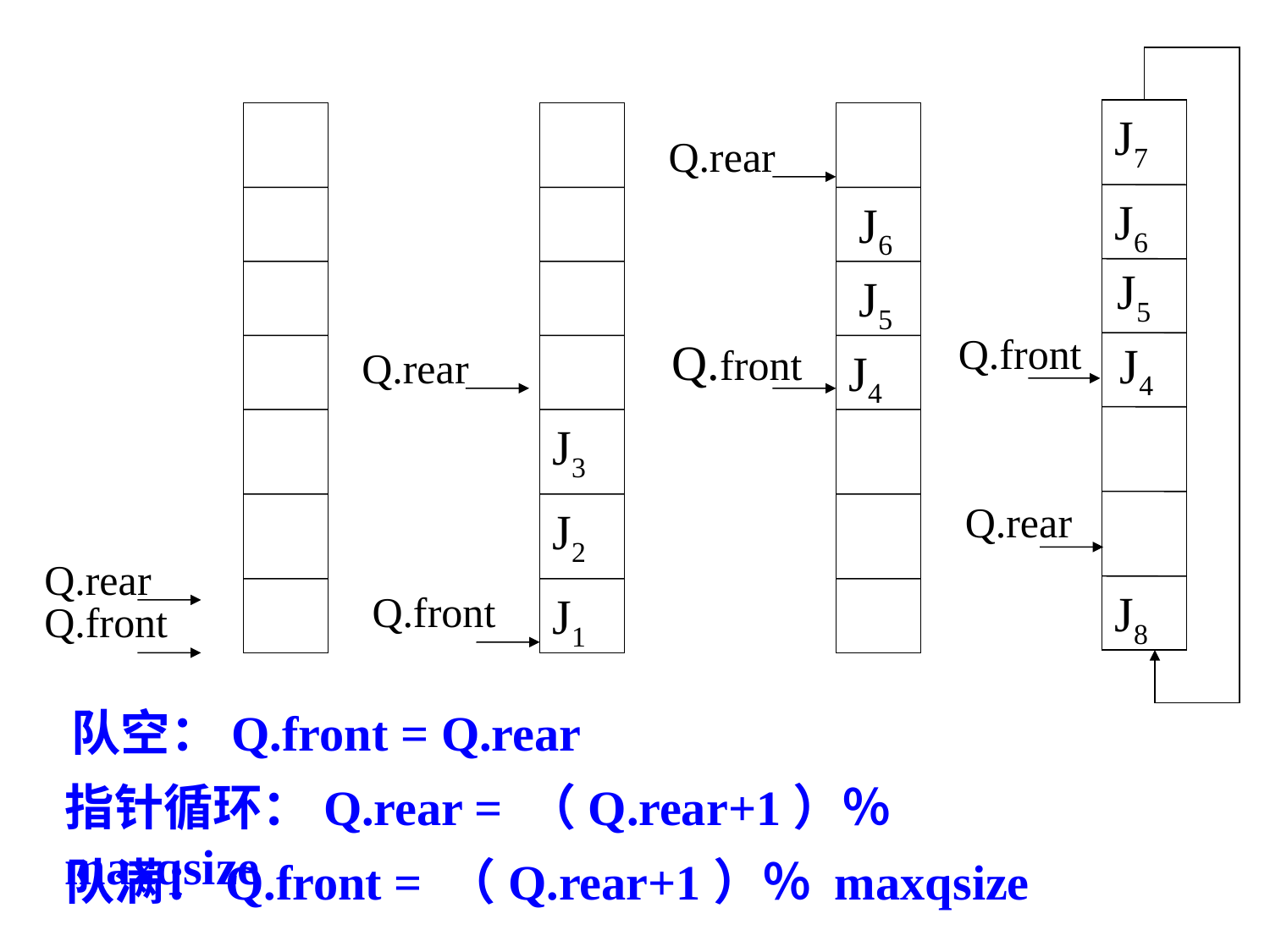

J7
J6
J5

Q.front

J4
J11

  Q.rear

J8

  Q.rear

J3
J2
  Q.front

J1

  Q.rear

J6
J5
  Q.front

J4
   Q.rear

   Q.front

队空：Q.front = Q.rear
指针循环：Q.rear = （Q.rear+1）％ maxqsize
队满：Q.front = （Q.rear+1）％ maxqsize